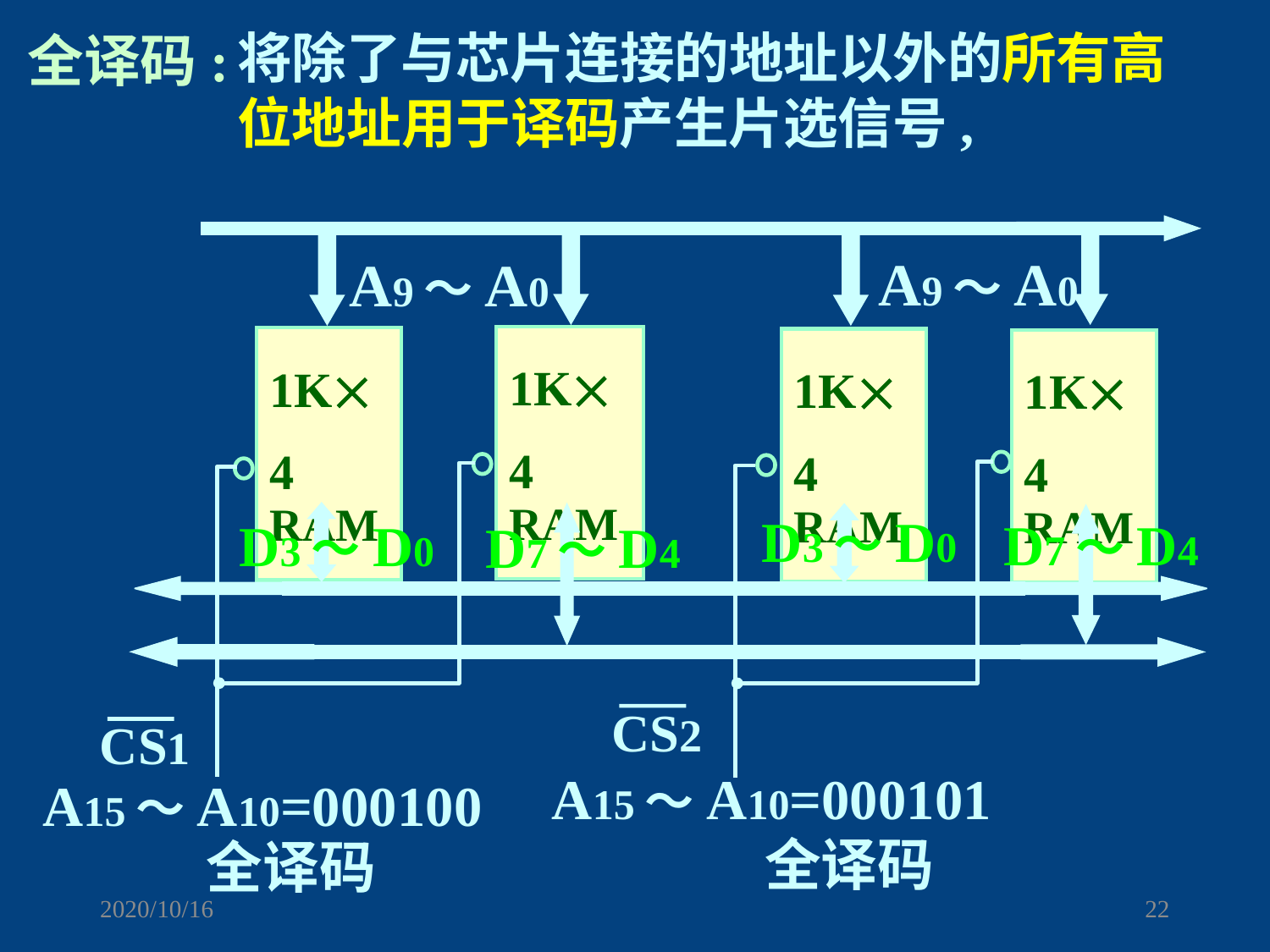

将除了与芯片连接的地址以外的所有高位地址用于译码产生片选信号,
全译码:

A9～A0
A9～A0
1K×4
RAM

1K×4
RAM

1K×4
RAM

1K×4
RAM

D3～D0
D7～D4
D3～D0
D7～D4

CS2

CS1

A15～A10=000101
 全译码
A15～A10=000100
全译码
2020/10/16
22